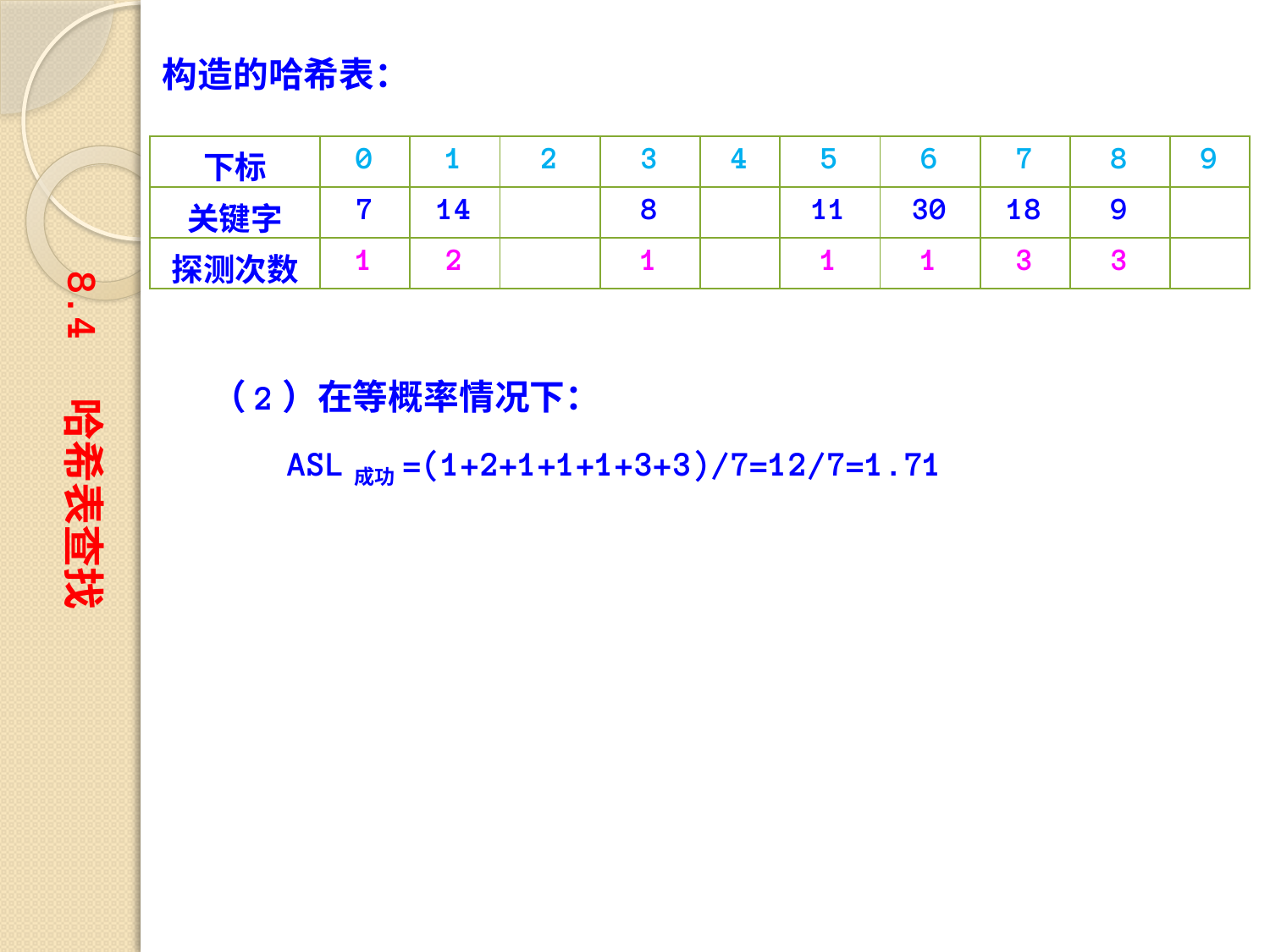

构造的哈希表：
| 下标 | 0 | 1 | 2 | 3 | 4 | 5 | 6 | 7 | 8 | 9 |
| --- | --- | --- | --- | --- | --- | --- | --- | --- | --- | --- |
| 关键字 | 7 | 14 |  | 8 |  | 11 | 30 | 18 | 9 |  |
| 探测次数 | 1 | 2 |  | 1 |  | 1 | 1 | 3 | 3 |  |
8.4  哈希表查找
（2）在等概率情况下：
    ASL成功=(1+2+1+1+1+3+3)/7=12/7=1.71